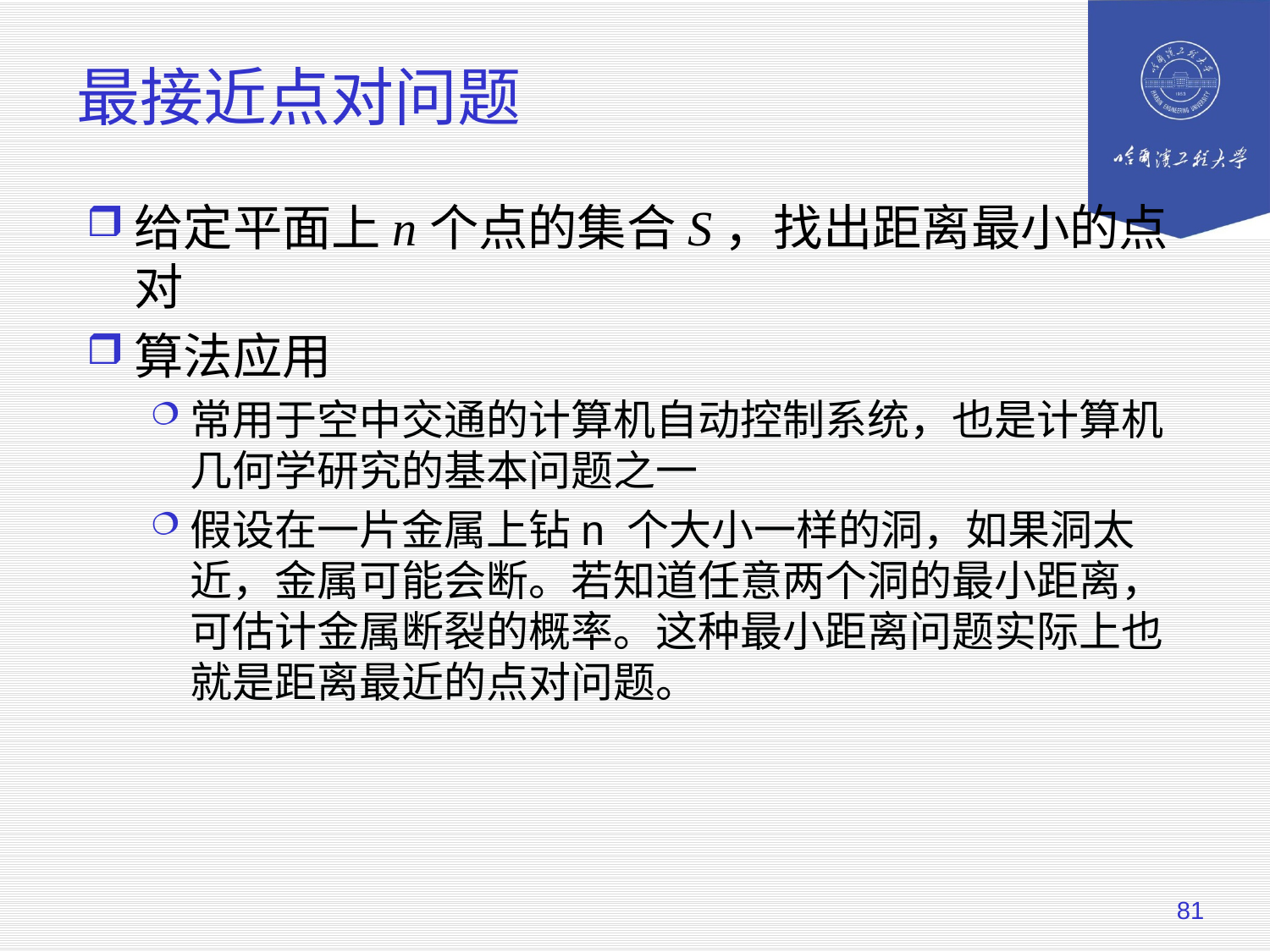

# 最接近点对问题
给定平面上n个点的集合S，找出距离最小的点对
算法应用
常用于空中交通的计算机自动控制系统，也是计算机几何学研究的基本问题之一
假设在一片金属上钻n 个大小一样的洞，如果洞太近，金属可能会断。若知道任意两个洞的最小距离，可估计金属断裂的概率。这种最小距离问题实际上也就是距离最近的点对问题。
81